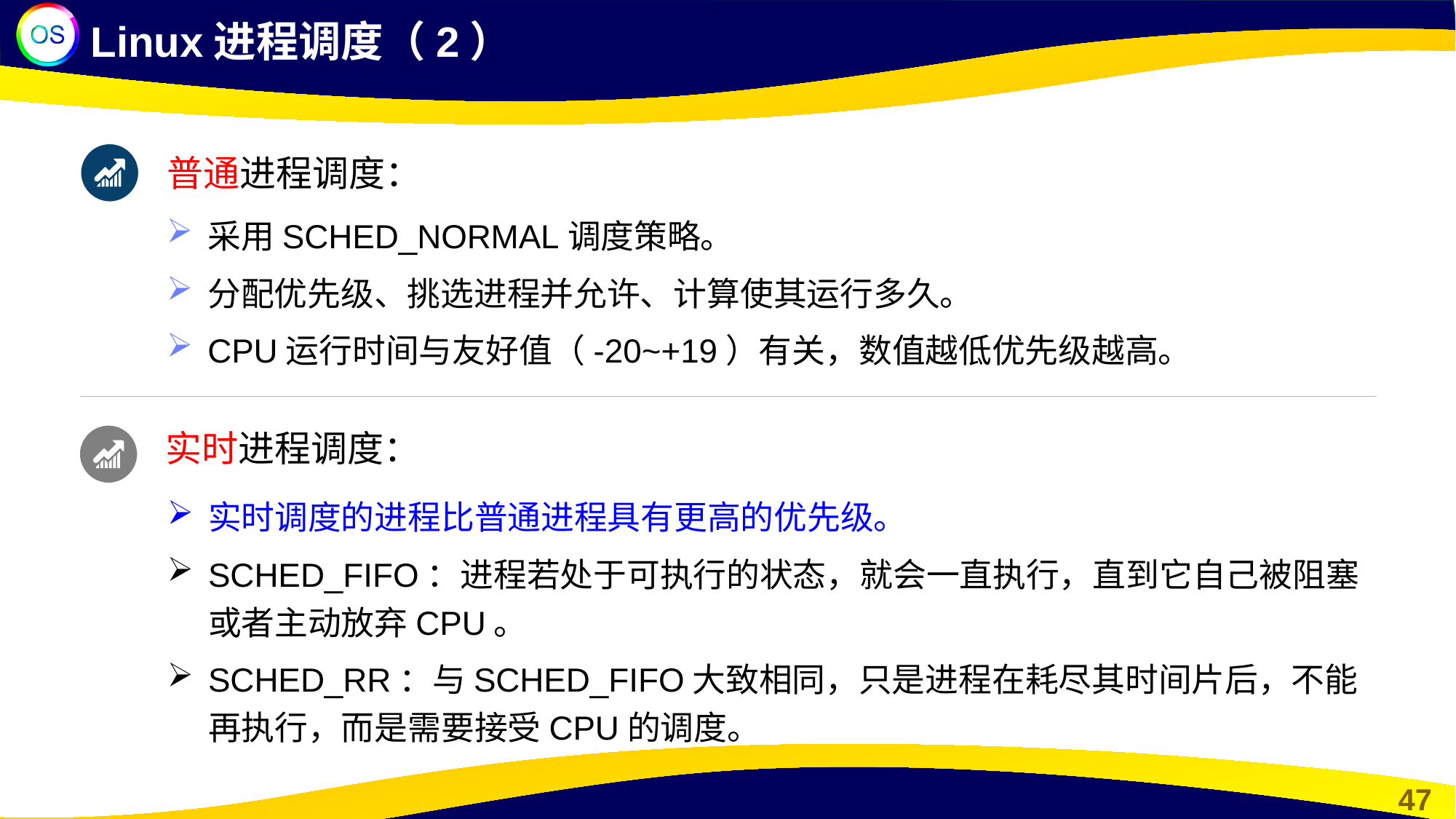

Linux进程调度（2）

普通进程调度：
采用SCHED_NORMAL调度策略。
分配优先级、挑选进程并允许、计算使其运行多久。
CPU运行时间与友好值（-20~+19）有关，数值越低优先级越高。
实时进程调度：
实时调度的进程比普通进程具有更高的优先级。
SCHED_FIFO：进程若处于可执行的状态，就会一直执行，直到它自己被阻塞或者主动放弃CPU。
SCHED_RR：与SCHED_FIFO大致相同，只是进程在耗尽其时间片后，不能再执行，而是需要接受CPU的调度。